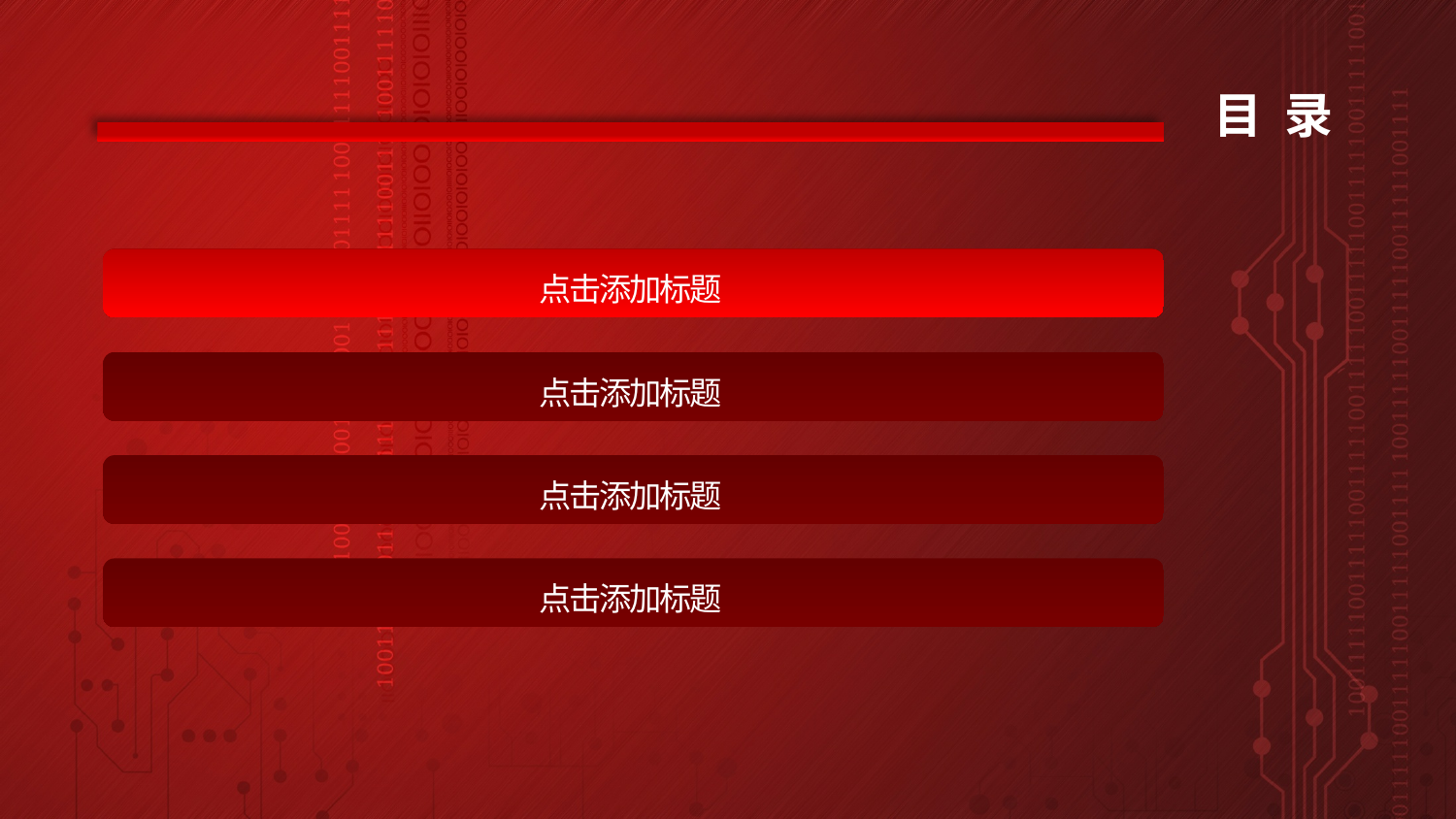

目  录

点击添加标题

点击添加标题

点击添加标题

点击添加标题

点击添加标题